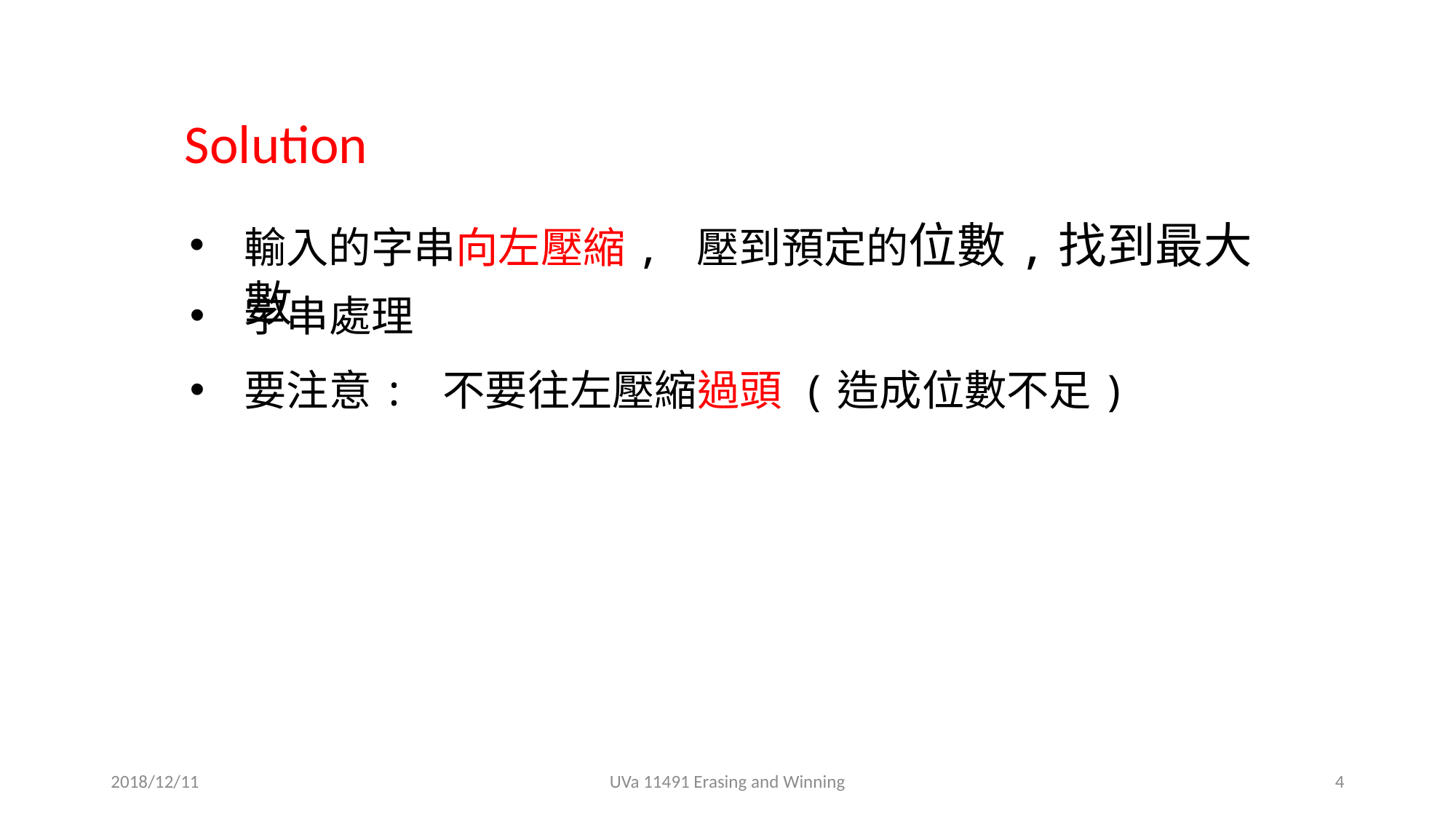

Solution
輸入的字串向左壓縮, 壓到預定的位數,找到最大數
字串處理
要注意: 不要往左壓縮過頭 (造成位數不足)
2018/12/11
UVa 11491 Erasing and Winning
4